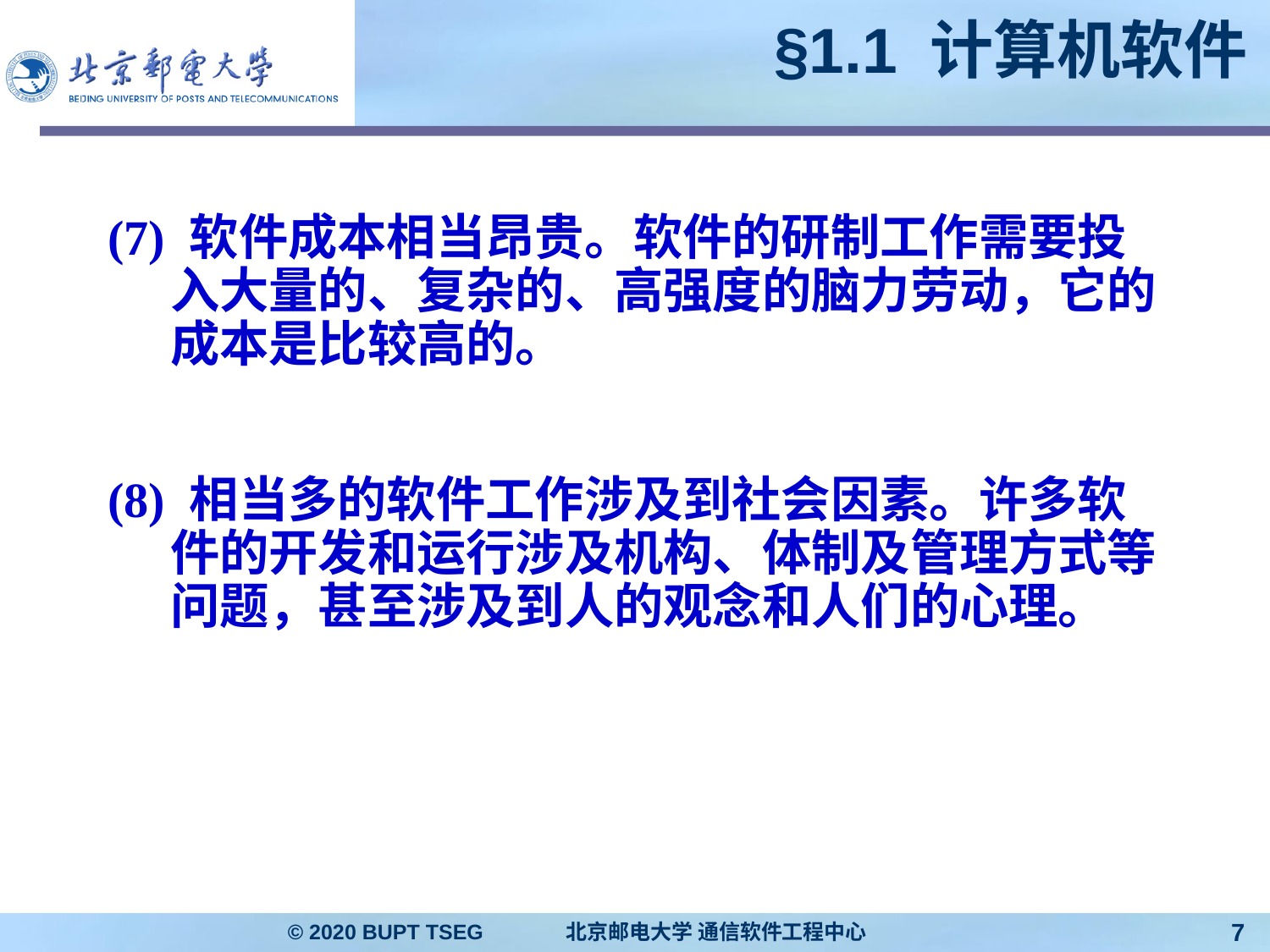

# §1.1 计算机软件
(7) 软件成本相当昂贵。软件的研制工作需要投入大量的、复杂的、高强度的脑力劳动，它的成本是比较高的。

(8) 相当多的软件工作涉及到社会因素。许多软件的开发和运行涉及机构、体制及管理方式等问题，甚至涉及到人的观念和人们的心理。
© 2020 BUPT TSEG             北京邮电大学 通信软件工程中心